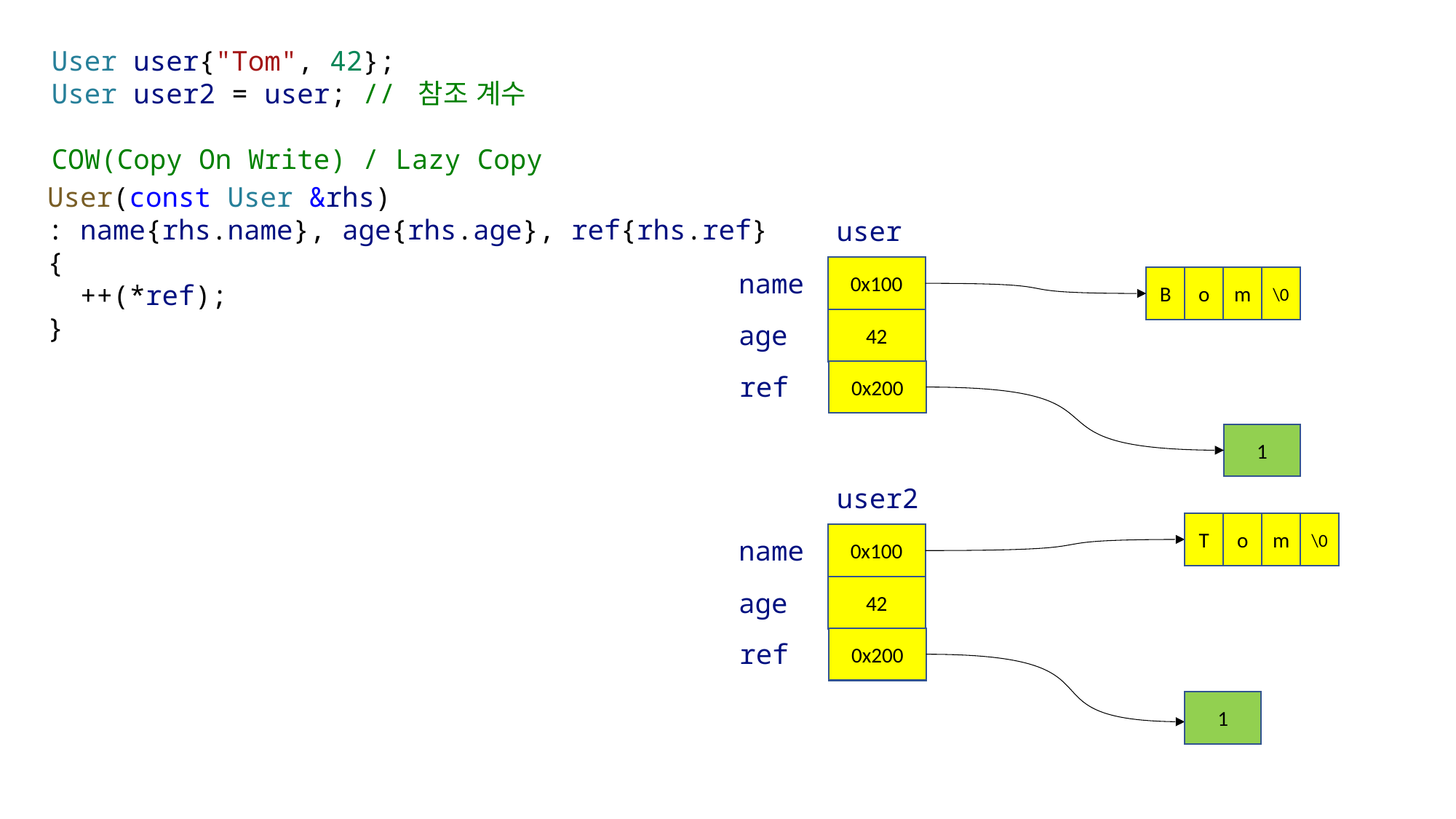

User user{"Tom", 42};
User user2 = user; // 참조 계수

COW(Copy On Write) / Lazy Copy
User(const User &rhs)
: name{rhs.name}, age{rhs.age}, ref{rhs.ref}
{
  ++(*ref);
}
user
0x100
name
B
o
m
\0
42
age
0x200
ref
1
user2
T
o
m
\0
0x100
name
42
age
0x200
ref
1